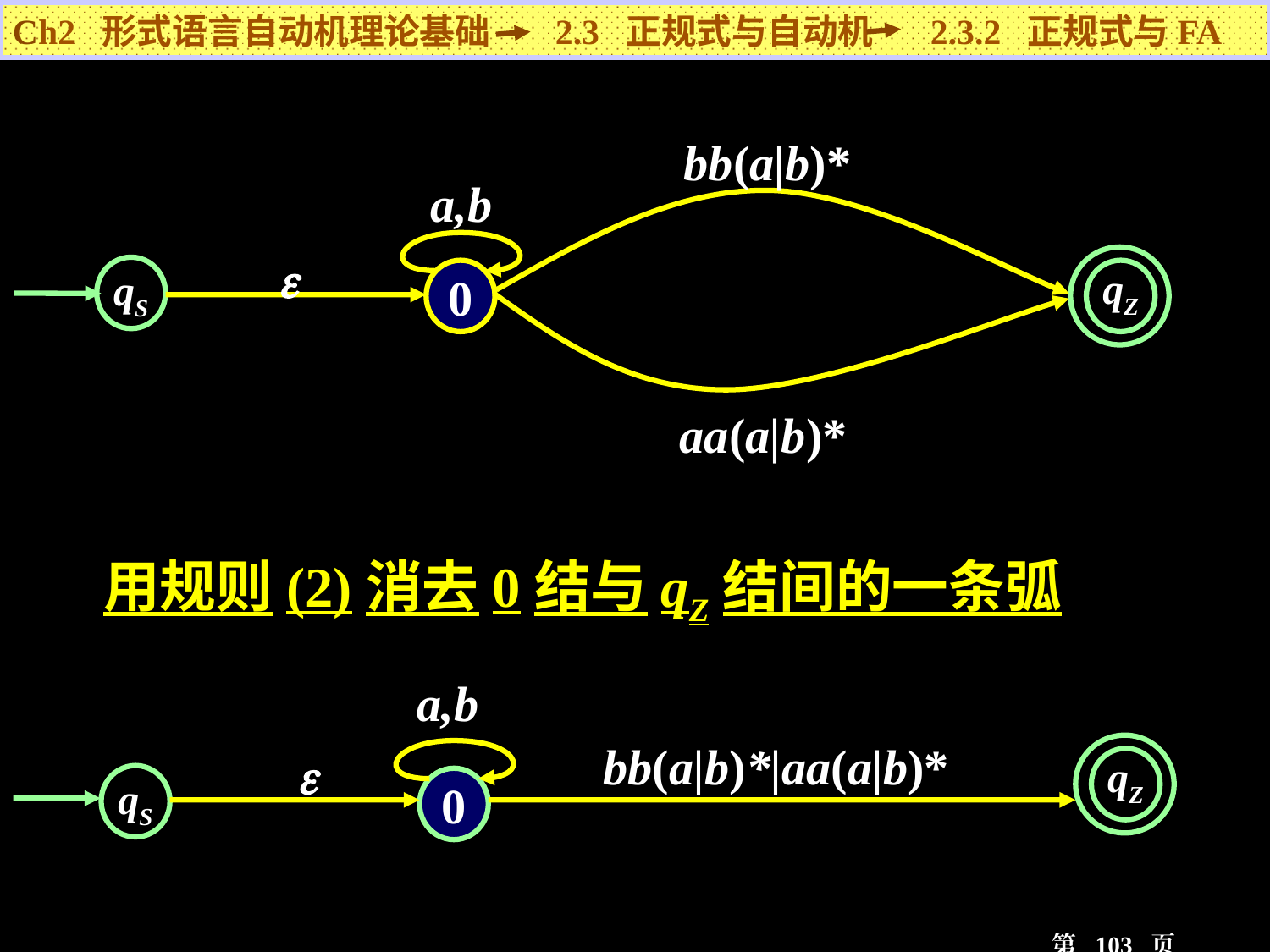

Ch2  形式语言自动机理论基础       2.3  正规式与自动机      2.3.2  正规式与FA

bb(a|b)*
a,b

ε

qZ

qS
0

aa(a|b)*

    用规则(2)消去0结与qZ结间的一条弧
a,b
bb(a|b)*|aa(a|b)*

qZ

ε
qS
0